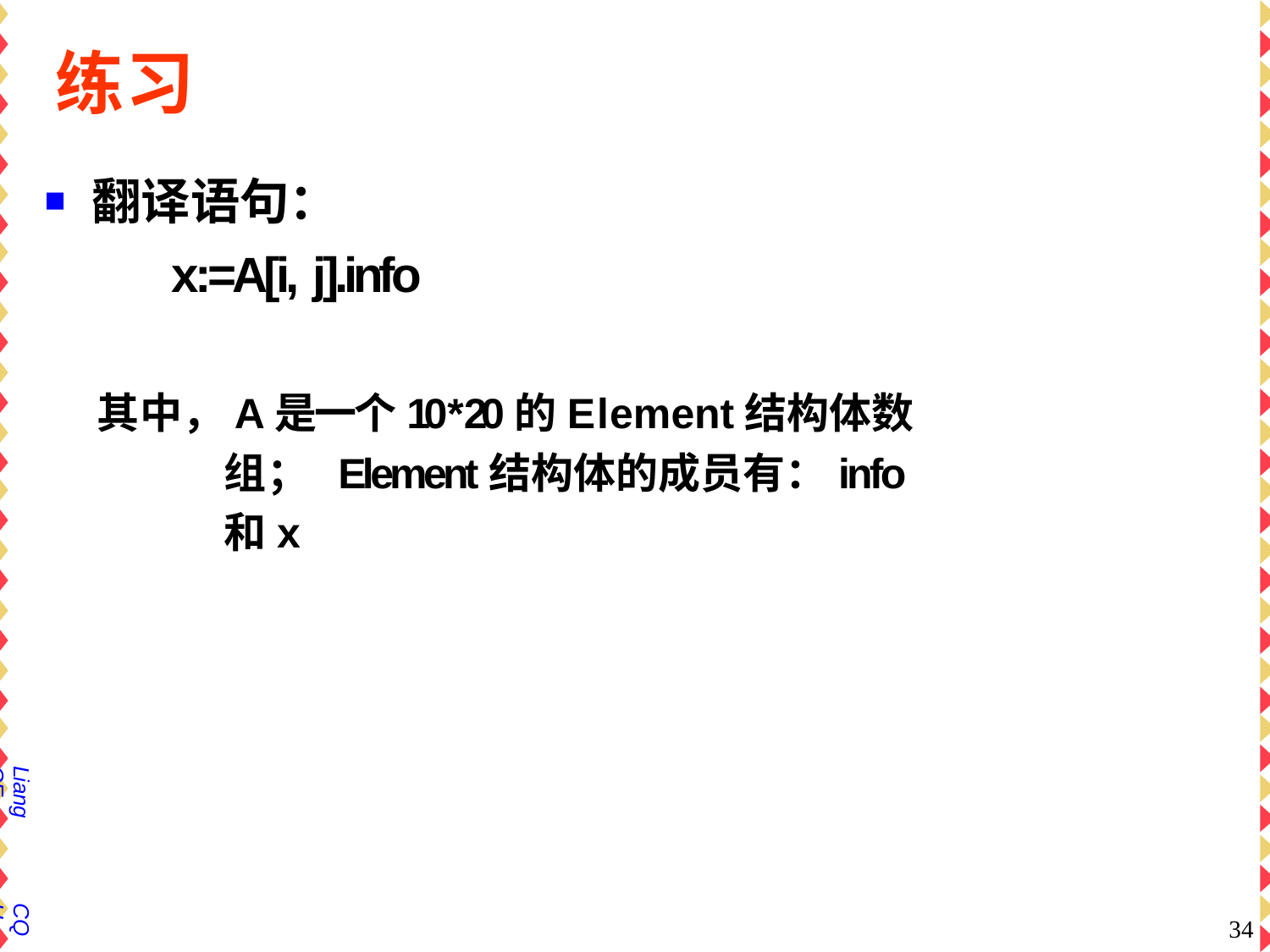

# 练习
翻译语句：
x:=A[i, j].info

其中，A是⼀个10*20的Element结构体数组；  Element结构体的成员有：info和x
Liang GE
CQU
34